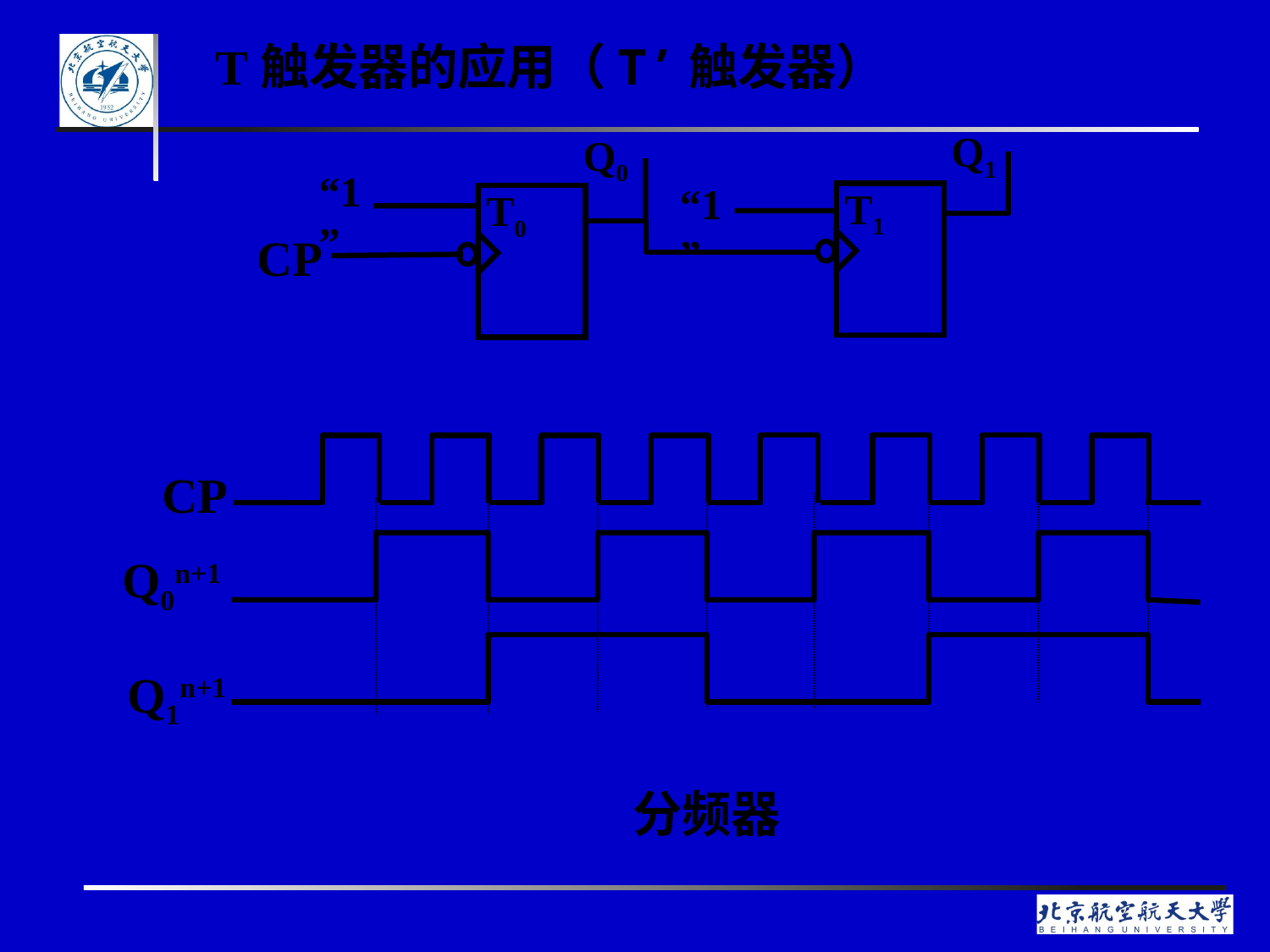

T触发器的应用（T’触发器）
Q1
Q0

“1”

“1”
T1
T0

CP

CP

Q0n+1

Q1n+1
分频器
20